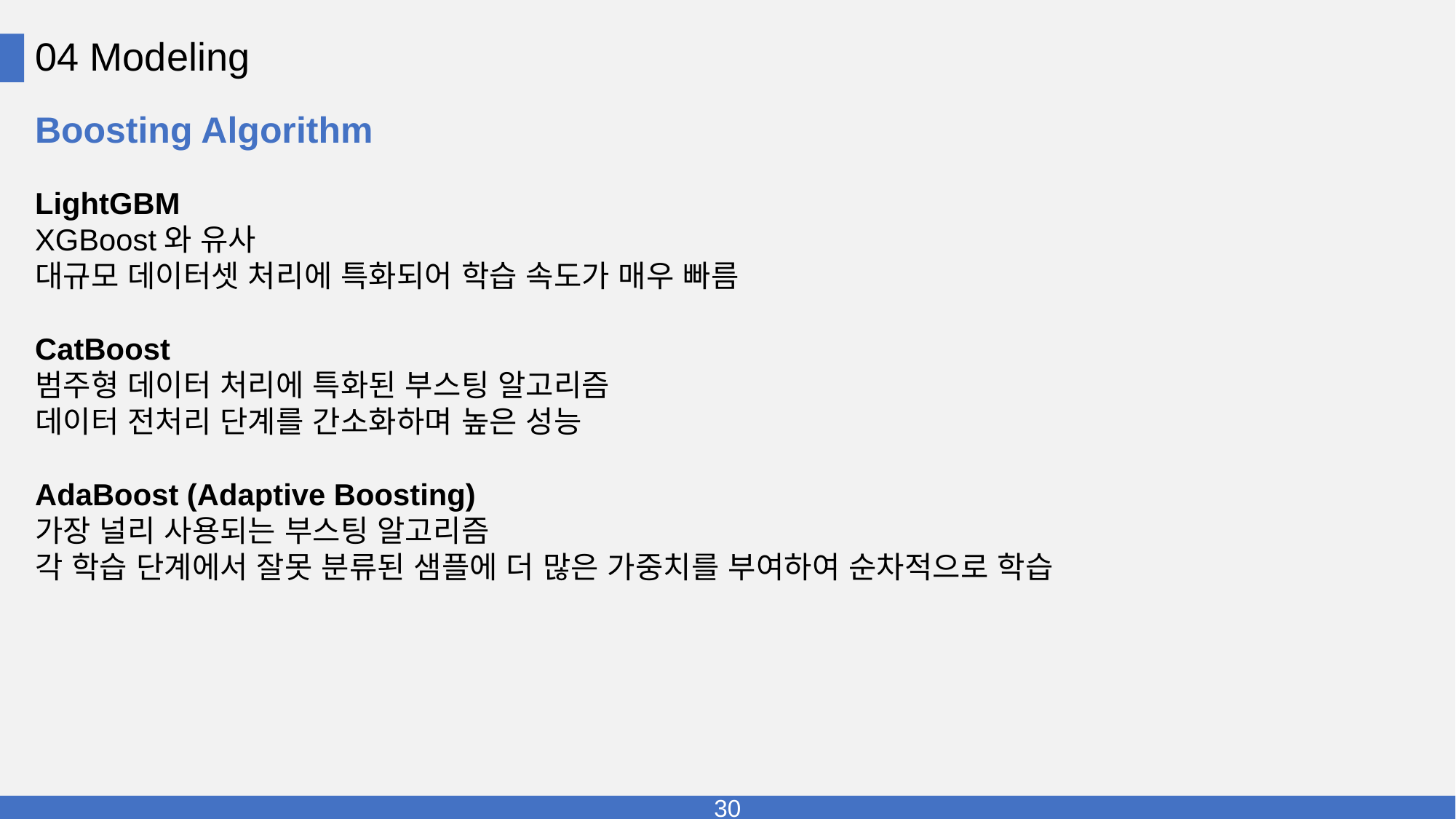

# 04 Modeling
Boosting Algorithm
LightGBM
XGBoost와 유사
대규모 데이터셋 처리에 특화되어 학습 속도가 매우 빠름

CatBoost
범주형 데이터 처리에 특화된 부스팅 알고리즘
데이터 전처리 단계를 간소화하며 높은 성능

AdaBoost (Adaptive Boosting)
가장 널리 사용되는 부스팅 알고리즘
각 학습 단계에서 잘못 분류된 샘플에 더 많은 가중치를 부여하여 순차적으로 학습